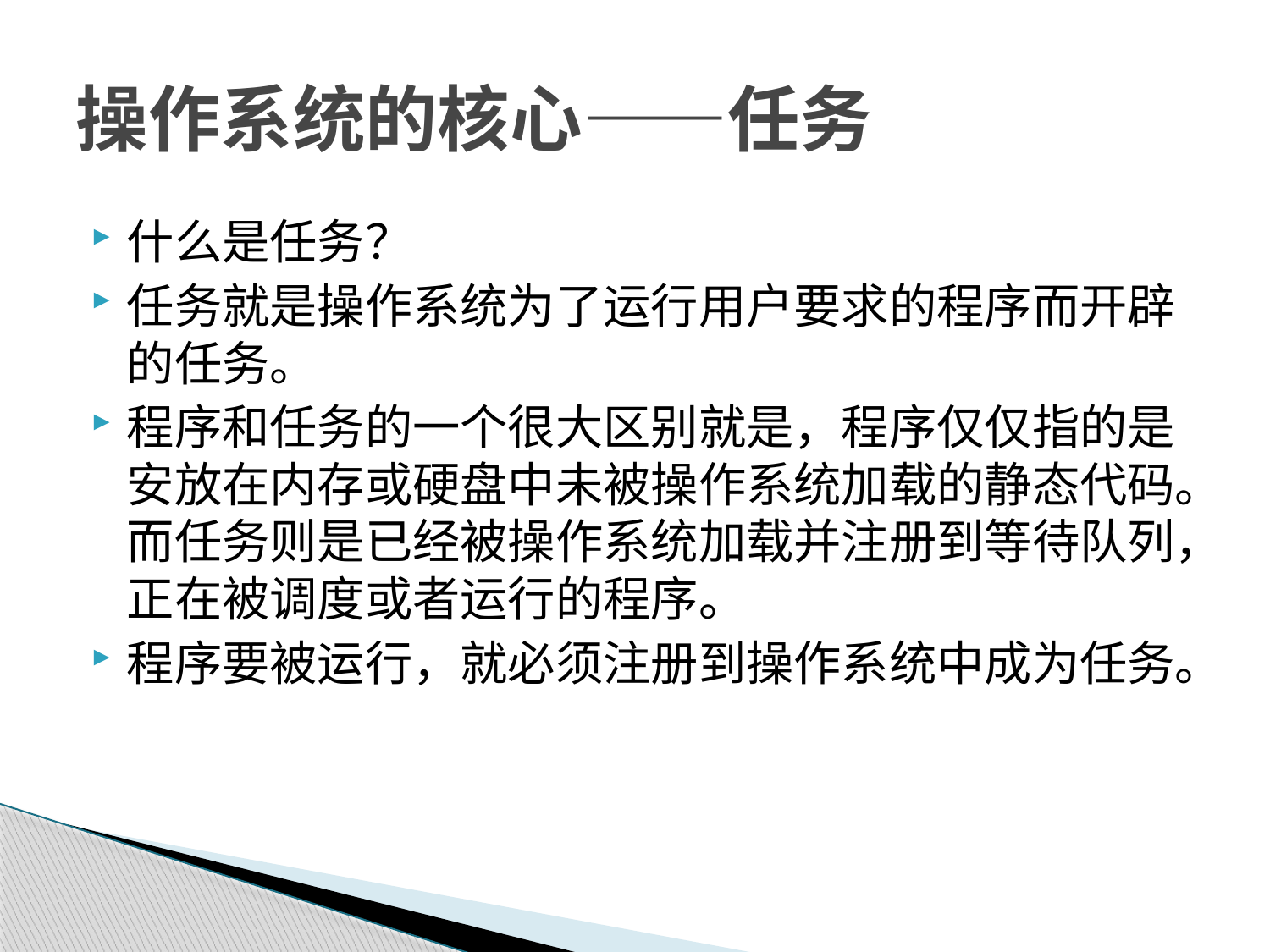

# 操作系统的核心——任务
什么是任务？
任务就是操作系统为了运行用户要求的程序而开辟的任务。
程序和任务的一个很大区别就是，程序仅仅指的是安放在内存或硬盘中未被操作系统加载的静态代码。而任务则是已经被操作系统加载并注册到等待队列，正在被调度或者运行的程序。
程序要被运行，就必须注册到操作系统中成为任务。